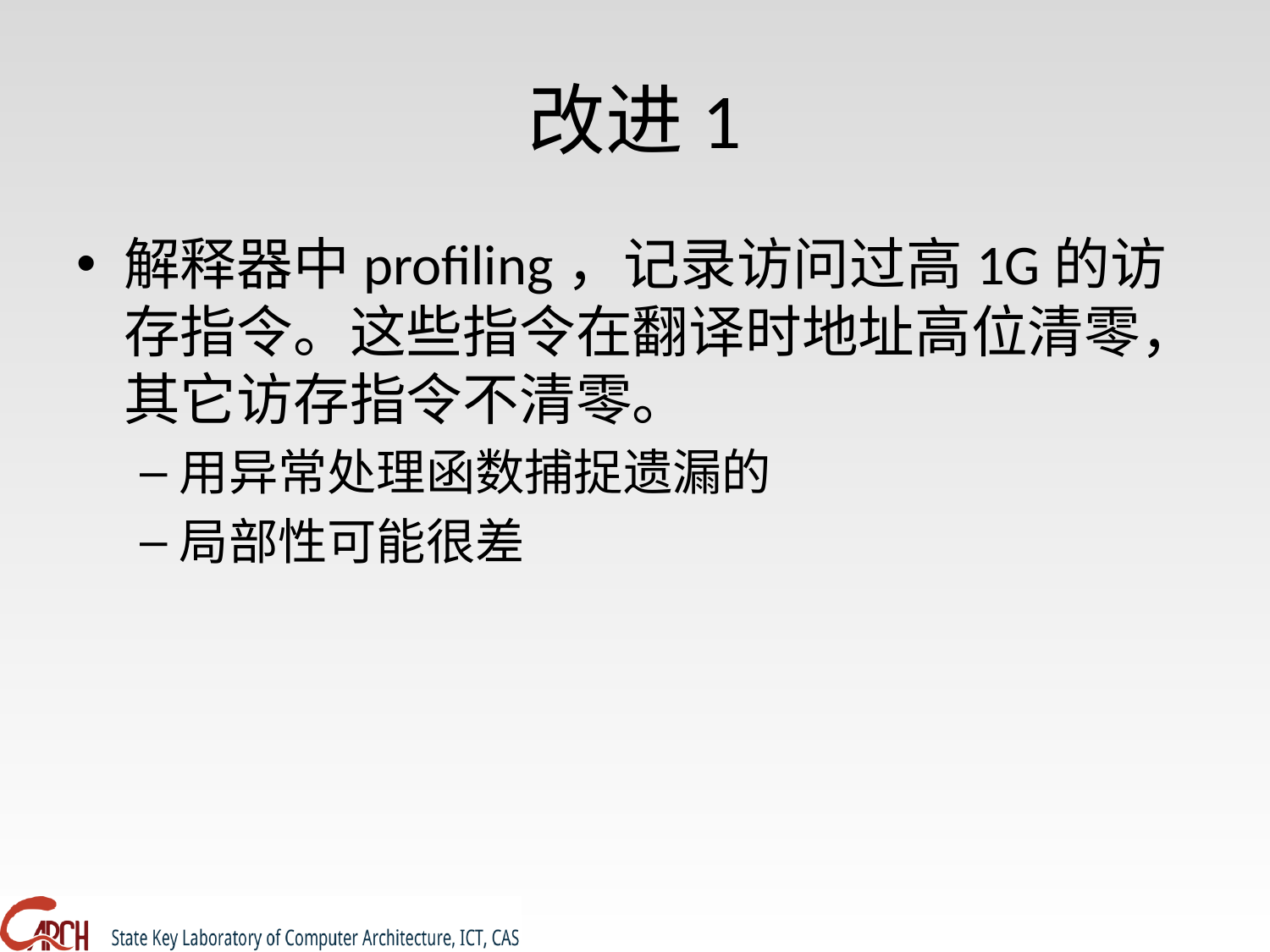

# 改进1
解释器中profiling，记录访问过高1G的访存指令。这些指令在翻译时地址高位清零，其它访存指令不清零。
用异常处理函数捕捉遗漏的
局部性可能很差